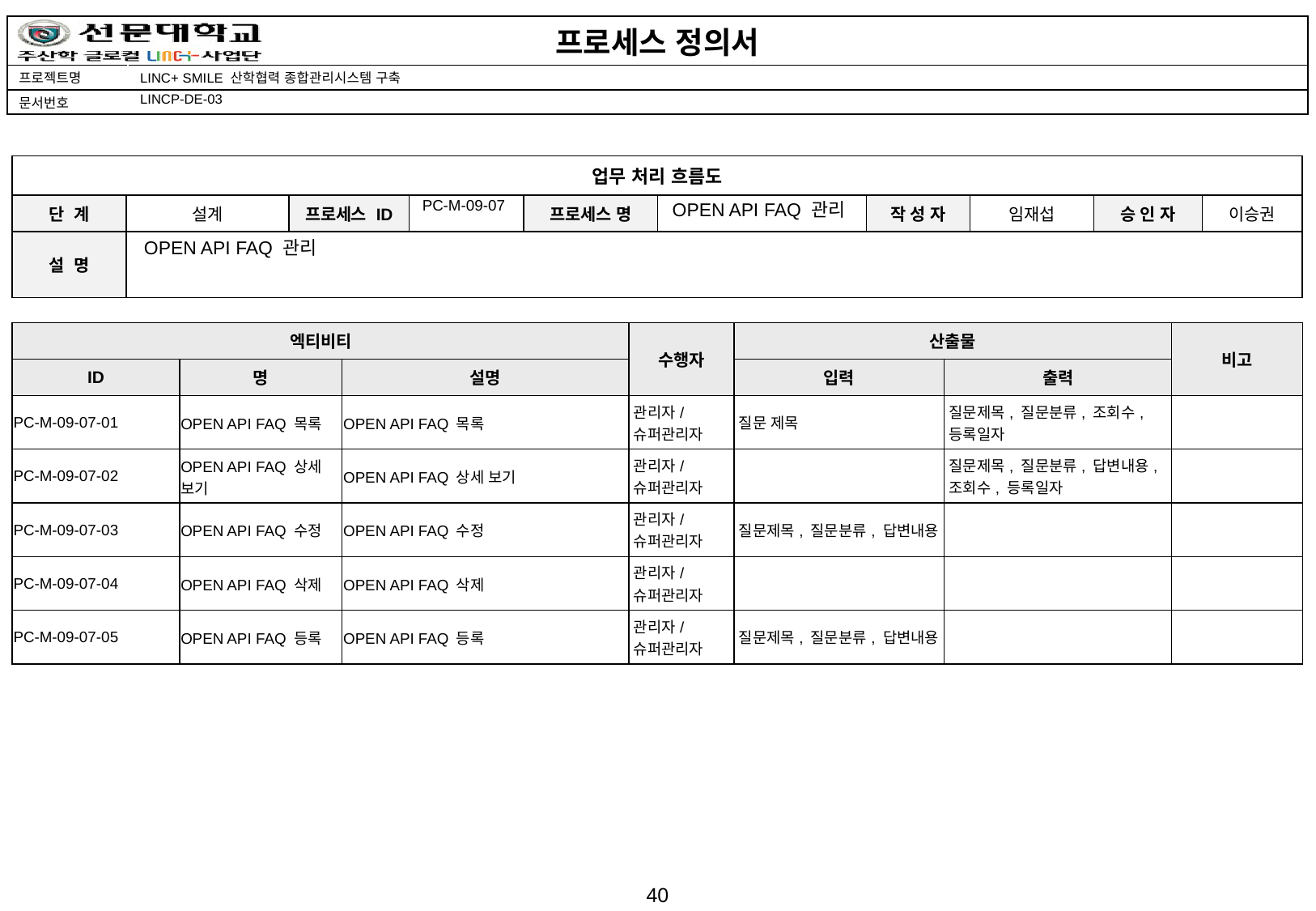

PC-M-09-07
OPEN API FAQ 관리
OPEN API FAQ 관리
| 엑티비티 |  |  | 수행자 | 산출물 |  | 비고 |
| --- | --- | --- | --- | --- | --- | --- |
| ID | 명 | 설명 |  | 입력 | 출력 |  |
| PC-M-09-07-01 | OPEN API FAQ 목록 | OPEN API FAQ 목록 | 관리자/슈퍼관리자 | 질문 제목 | 질문제목, 질문분류, 조회수, 등록일자 |  |
| PC-M-09-07-02 | OPEN API FAQ 상세 보기 | OPEN API FAQ 상세 보기 | 관리자/슈퍼관리자 |  | 질문제목, 질문분류, 답변내용, 조회수, 등록일자 |  |
| PC-M-09-07-03 | OPEN API FAQ 수정 | OPEN API FAQ 수정 | 관리자/슈퍼관리자 | 질문제목, 질문분류, 답변내용 |  |  |
| PC-M-09-07-04 | OPEN API FAQ 삭제 | OPEN API FAQ 삭제 | 관리자/슈퍼관리자 |  |  |  |
| PC-M-09-07-05 | OPEN API FAQ 등록 | OPEN API FAQ 등록 | 관리자/슈퍼관리자 | 질문제목, 질문분류, 답변내용 |  |  |